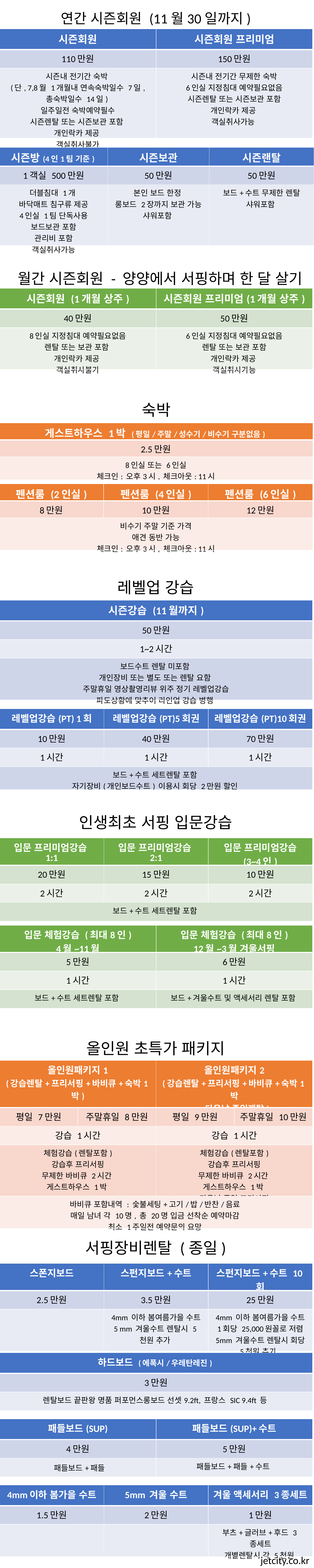

연간 시즌회원 (11월30일까지)
| 시즌회원 | 시즌회원 프리미엄 |
| --- | --- |
| 110만원 | 150만원 |
| 시즌내 전기간 숙박 (단, 7,8월 1개월내 연속숙박일수 7일, 총숙박일수 14일) 일주일전 숙박예약필수 시즌렌탈 또는 시즌보관 포함 개인락카 제공 객실취사불가 | 시즌내 전기간 무제한 숙박 6인실 지정침대 예약필요없음 시즌렌탈 또는 시즌보관 포함 개인락카 제공 객실취사가능 |
| 시즌방(4인1팀 기준) | 시즌보관 | 시즌랜탈 |
| --- | --- | --- |
| 1객실 500만원 | 50만원 | 50만원 |
| 더블침대 1개 바닥매트 침구류 제공 4인실 1팀 단독사용 보드보관 포함 관리비 포함 객실취사가능 | 본인 보드 한정 롱보드 2장까지 보관 가능 샤워포함 | 보드+수트 무제한 렌탈 샤워포함 |
 월간 시즌회원 - 양양에서 서핑하며 한 달 살기
| 시즌회원 (1개월 상주) | 시즌회원 프리미엄(1개월 상주) |
| --- | --- |
| 40만원 | 50만원 |
| 8인실 지정침대 예약필요없음 렌탈 또는 보관 포함 개인락카 제공 객실취사불가 | 6인실 지정침대 예약필요없음 렌탈 또는 보관 포함 개인락카 제공 객실취사가능 |
숙박
| 게스트하우스 1박 (평일/주말/성수기/비수기 구분없음) |
| --- |
| 2.5만원 |
| 8인실 또는 6인실 체크인: 오후3시, 체크아웃: 11시 |
| 펜션룸 (2인실) | 펜션룸 (4인실) | 펜션룸 (6인실) |
| --- | --- | --- |
| 8만원 | 10만원 | 12만원 |
| 비수기 주말 기준 가격 애견 동반 가능 체크인: 오후3시, 체크아웃: 11시 |  | 1인 오후 7시 ~ 9시 (2시간) |
레벨업 강습
| 시즌강습 (11월까지) |
| --- |
| 50만원 |
| 1~2시간 |
| 보드수트 렌탈 미포함 개인장비 또는 별도 또는 렌탈 요함 주말휴일 영상촬영리뷰 위주 정기 레벨업강습 파도상황에 맞추어 라인업 강습 병행 |
| 레벨업강습(PT) 1회 | 레벨업강습(PT)5회권 | 레벨업강습(PT)10회권 |
| --- | --- | --- |
| 10만원 | 40만원 | 70만원 |
| 1시간 | 1시간 | 1시간 |
| 보드+수트 세트렌탈 포함 자기장비(개인보드수트) 이용시 회당 2만원 할인 | 시즌내 전기간 무제한 숙박 6인실 지정침대 예약필요없음 시즌렌탈 또는 시즌보관 포함 개인락카 제공 객실취사가능 |  |
인생최초 서핑 입문강습
| 입문 프리미엄강습 1:1 | 입문 프리미엄강습 2:1 | 입문 프리미엄강습 (3~4인) |
| --- | --- | --- |
| 20만원 | 15만원 | 10만원 |
| 2시간 | 2시간 | 2시간 |
| 보드+수트 세트렌탈 포함 | 시즌내 전기간 무제한 숙박 6인실 지정침대 예약필요없음 시즌렌탈 또는 시즌보관 포함 개인락카 제공 객실취사가능 |  |
| 입문 체험강습 (최대8인) 4월~11월 | 입문 체험강습 (최대8인) 12월~3월 겨울서핑 |
| --- | --- |
| 5만원 | 6만원 |
| 1시간 | 1시간 |
| 보드+수트 세트렌탈 포함 | 보드+겨울수트 및 액세서리 렌탈 포함 |
올인원 초특가 패키지
| 올인원패키지1 (강습렌탈+프리서핑+바비큐+숙박1박) |  | 올인원패키지2 (강습렌탈+프리서핑+바비큐+숙박1박 +다음날 종일랜탈) |  |
| --- | --- | --- | --- |
| 평일 7만원 | 주말휴일 8만원 | 평일 9만원 | 주말휴일 10만원 |
| 강습 1시간 |  | 강습 1시간 |  |
| 체험강습(렌탈포함) 강습후 프리서핑 무제한 바비큐 2시간 게스트하우스 1박 |  | 체험강습(렌탈포함) 강습후 프리서핑 무제한 바비큐 2시간 게스트하우스 1박 다음날 종일 프리서핑 |  |
| 바비큐 포함내역 : 숯불세팅+고기/밥/반찬/음료 매일 남녀 각 10명, 총 20명 입금 선착순 예약마감 최소 1주일전 예약문의 요망 |  |  |  |
서핑장비렌탈 (종일)
| 스폰지보드 | 스펀지보드+수트 | 스펀지보드+수트 10회 |
| --- | --- | --- |
| 2.5만원 | 3.5만원 | 25만원 |
|  | 4mm 이하 봄여름가을 수트 5 mm 겨울수트 렌탈시 5천원 추가 | 4mm 이하 봄여름가을 수트 1회당 25,000원꼴로 저렴 5mm 겨울수트 렌탈시 회당 5천원 추가 |
| 하드보드 (에폭시/우레탄레진) |
| --- |
| 3만원 |
| 렌탈보드 끝판왕 명품 퍼포먼스롱보드 선셋9.2ft, 프랑스 SIC 9.4ft 등 |
| 패들보드(SUP) | 패들보드(SUP)+수트 |
| --- | --- |
| 4만원 | 5만원 |
| 패들보드+패들 | 패들보드+패들+수트 |
| 4mm이하 봄가을 수트 | 5mm 겨울 수트 | 겨울 액세서리 3종세트 |
| --- | --- | --- |
| 1.5만원 | 2만원 | 1만원 |
|  |  | 부츠+글러브+후드 3종세트 개별렌탈시 각 5천원 |
jetcity.co.kr